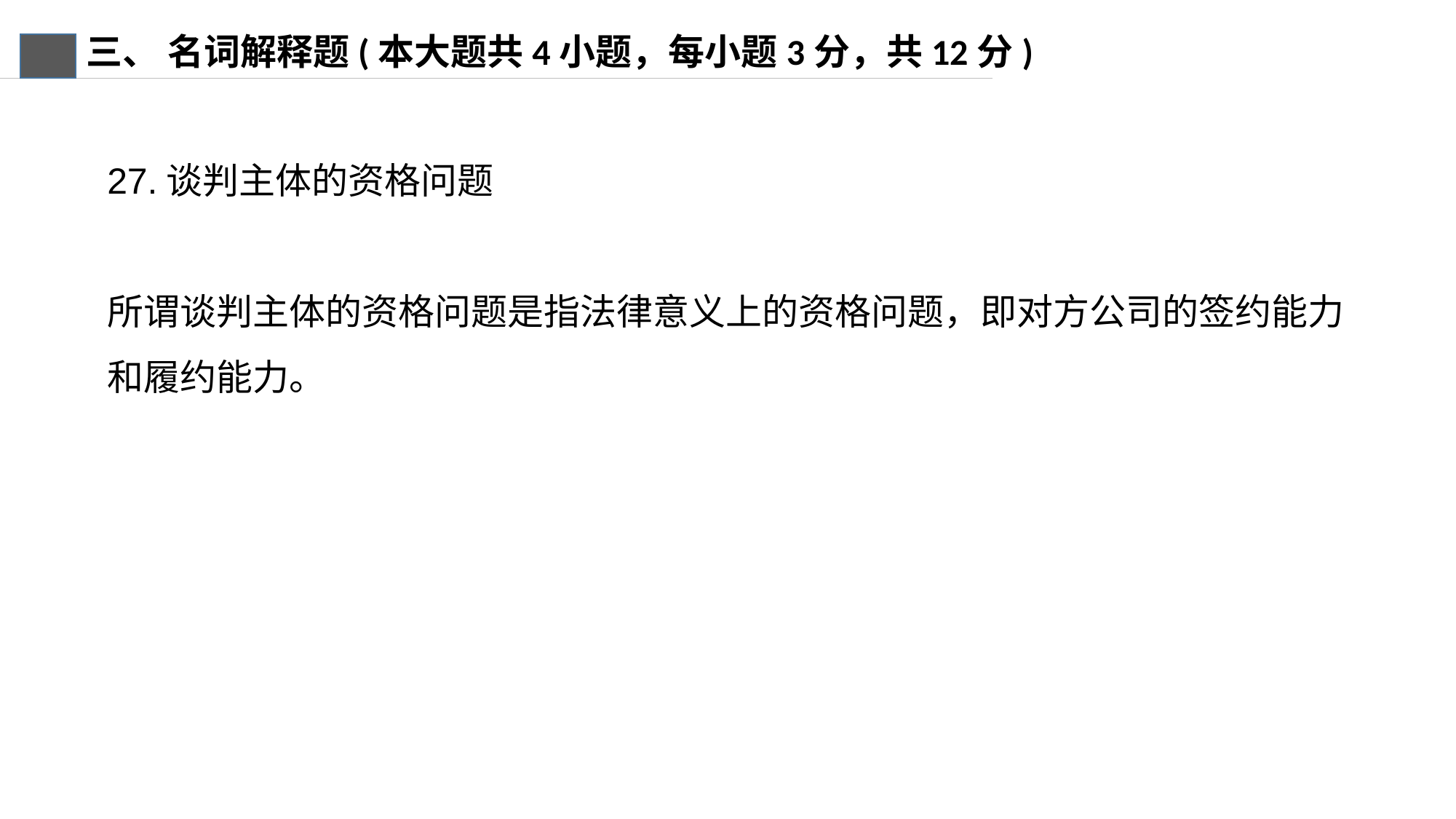

三、 名词解释题(本大题共4小题，每小题3分，共12分)

27.谈判主体的资格问题

所谓谈判主体的资格问题是指法律意义上的资格问题，即对方公司的签约能力和履约能力。